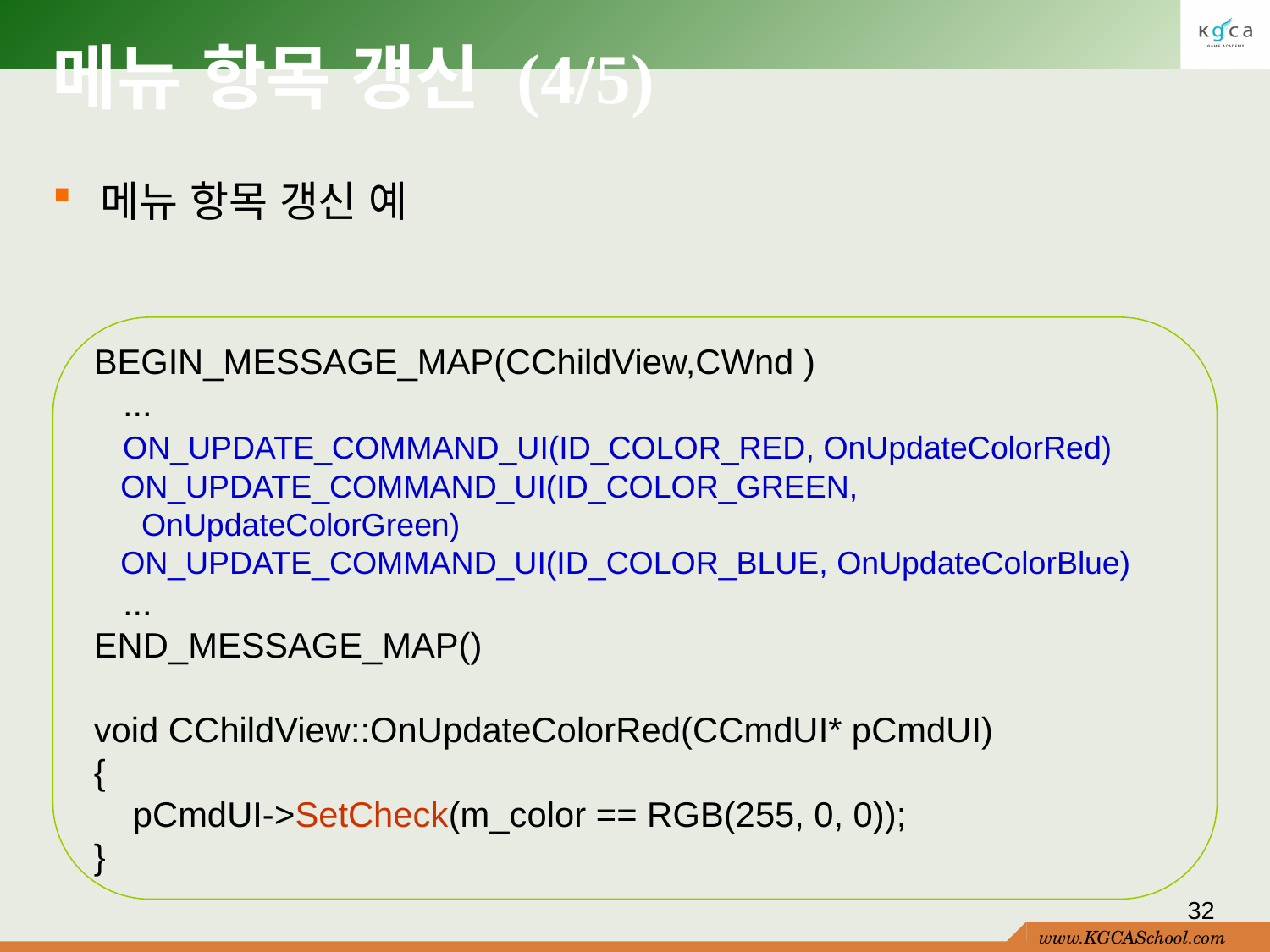

# 메뉴 항목 갱신 (4/5)
메뉴 항목 갱신 예
BEGIN_MESSAGE_MAP(CChildView,CWnd )
   ...
   ON_UPDATE_COMMAND_UI(ID_COLOR_RED, OnUpdateColorRed)
   ON_UPDATE_COMMAND_UI(ID_COLOR_GREEN, 	OnUpdateColorGreen)
   ON_UPDATE_COMMAND_UI(ID_COLOR_BLUE, OnUpdateColorBlue)
   ...
END_MESSAGE_MAP()

void CChildView::OnUpdateColorRed(CCmdUI* pCmdUI)
{
    pCmdUI->SetCheck(m_color == RGB(255, 0, 0));
}
32